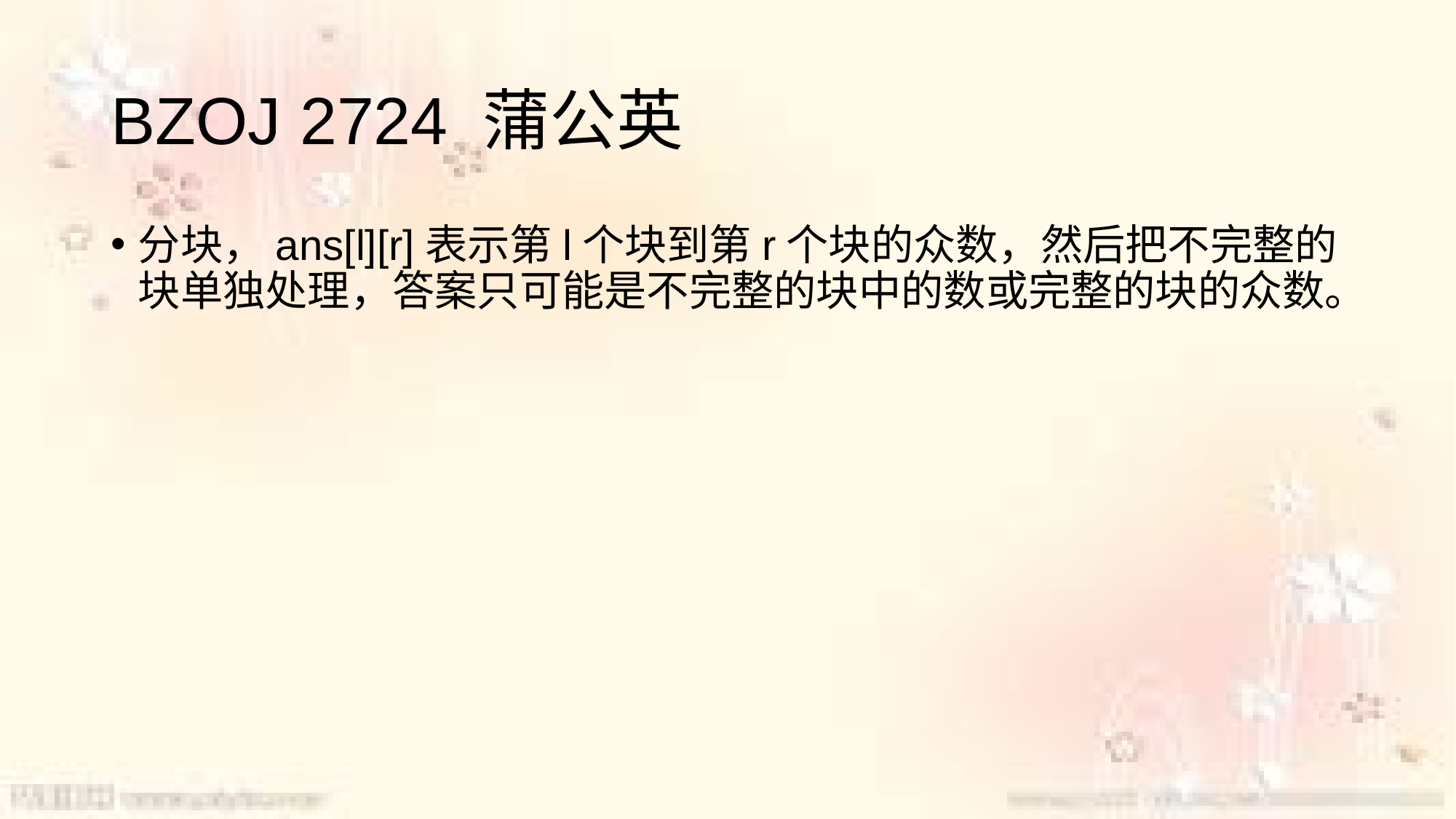

# BZOJ 2724 蒲公英
分块，ans[l][r]表示第l个块到第r个块的众数，然后把不完整的块单独处理，答案只可能是不完整的块中的数或完整的块的众数。